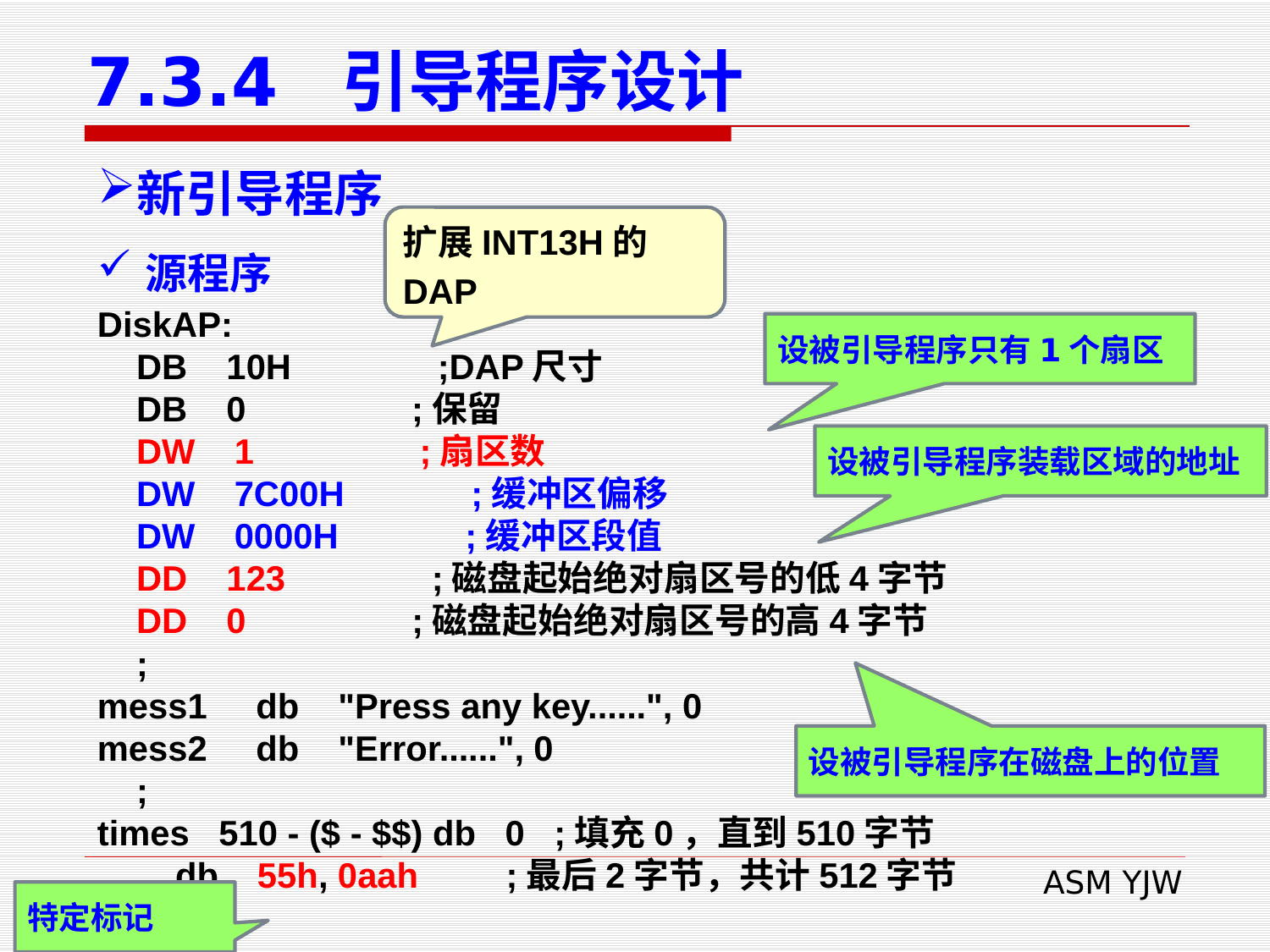

# 7.3.4  引导程序设计
新引导程序
扩展INT13H的
DAP
源程序
DiskAP:
    DB    10H               ;DAP尺寸
    DB    0                 ;保留
    DW    1                 ;扇区数
    DW    7C00H             ;缓冲区偏移
    DW    0000H             ;缓冲区段值
    DD    123               ;磁盘起始绝对扇区号的低4字节
    DD    0                 ;磁盘起始绝对扇区号的高4字节
    ;
mess1     db    "Press any key......", 0
mess2     db    "Error......", 0
    ;
times   510 - ($ - $$) db   0   ;填充0，直到510字节
        db    55h, 0aah         ;最后2字节，共计512字节
设被引导程序只有1个扇区
设被引导程序装载区域的地址
设被引导程序在磁盘上的位置
特定标记